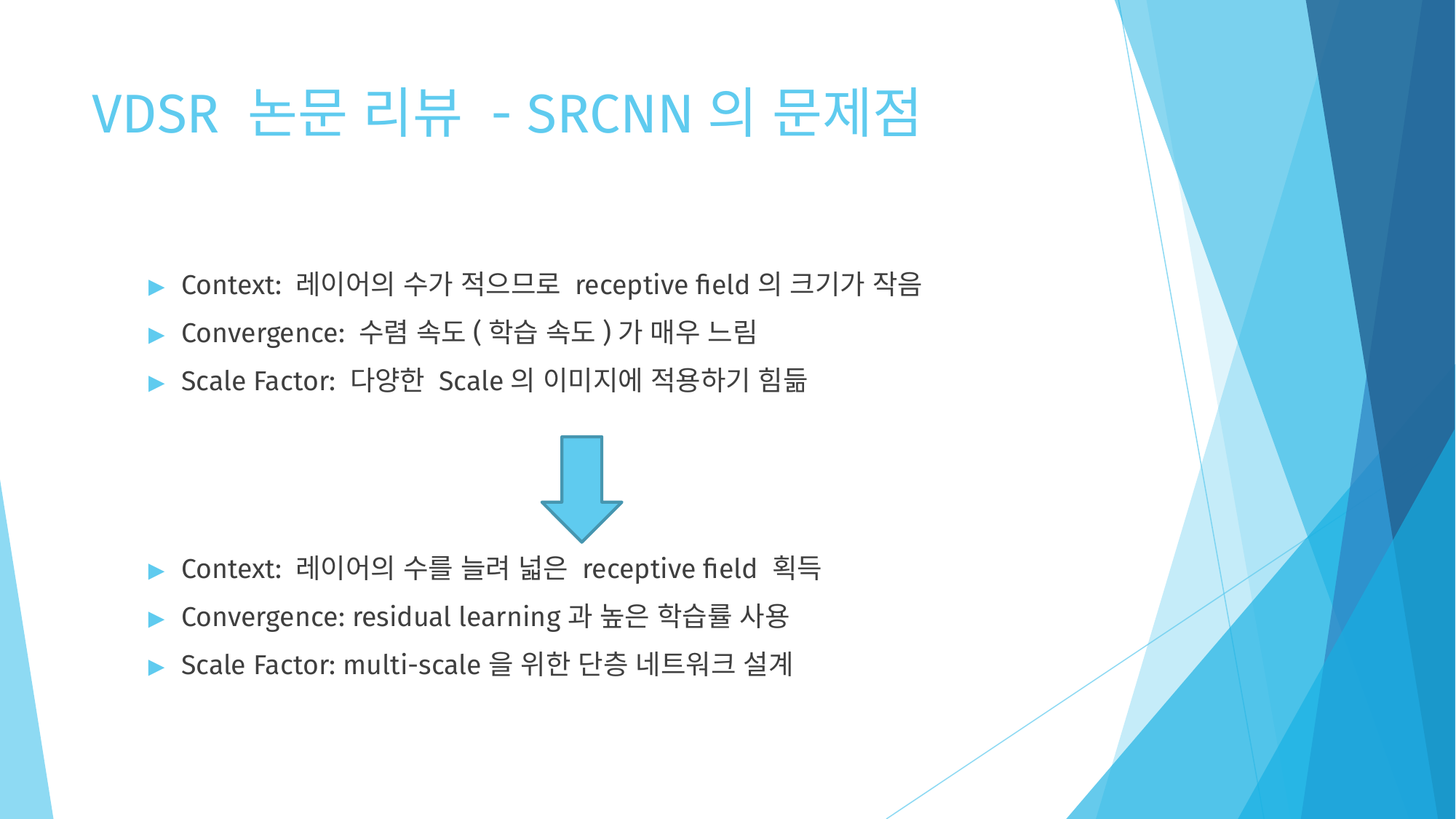

# VDSR 논문 리뷰 - SRCNN의 문제점
Context: 레이어의 수가 적으므로 receptive field의 크기가 작음
Convergence: 수렴 속도(학습 속도)가 매우 느림
Scale Factor: 다양한 Scale의 이미지에 적용하기 힘듦

Context: 레이어의 수를 늘려 넓은 receptive field 획득
Convergence: residual learning과 높은 학습률 사용
Scale Factor: multi-scale을 위한 단층 네트워크 설계